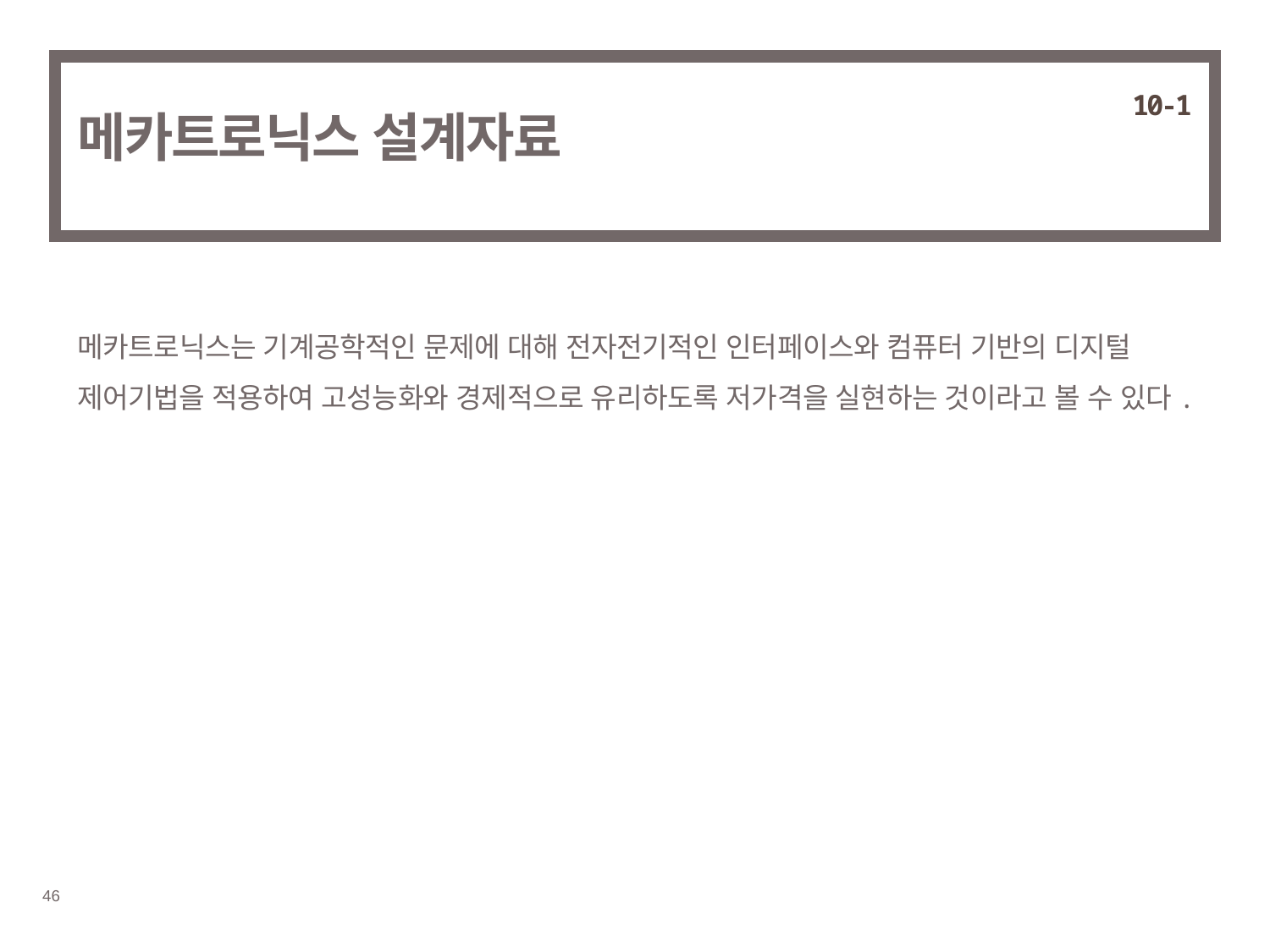

10-1

# 메카트로닉스 설계자료
메카트로닉스는 기계공학적인 문제에 대해 전자전기적인 인터페이스와 컴퓨터 기반의 디지털 제어기법을 적용하여 고성능화와 경제적으로 유리하도록 저가격을 실현하는 것이라고 볼 수 있다.